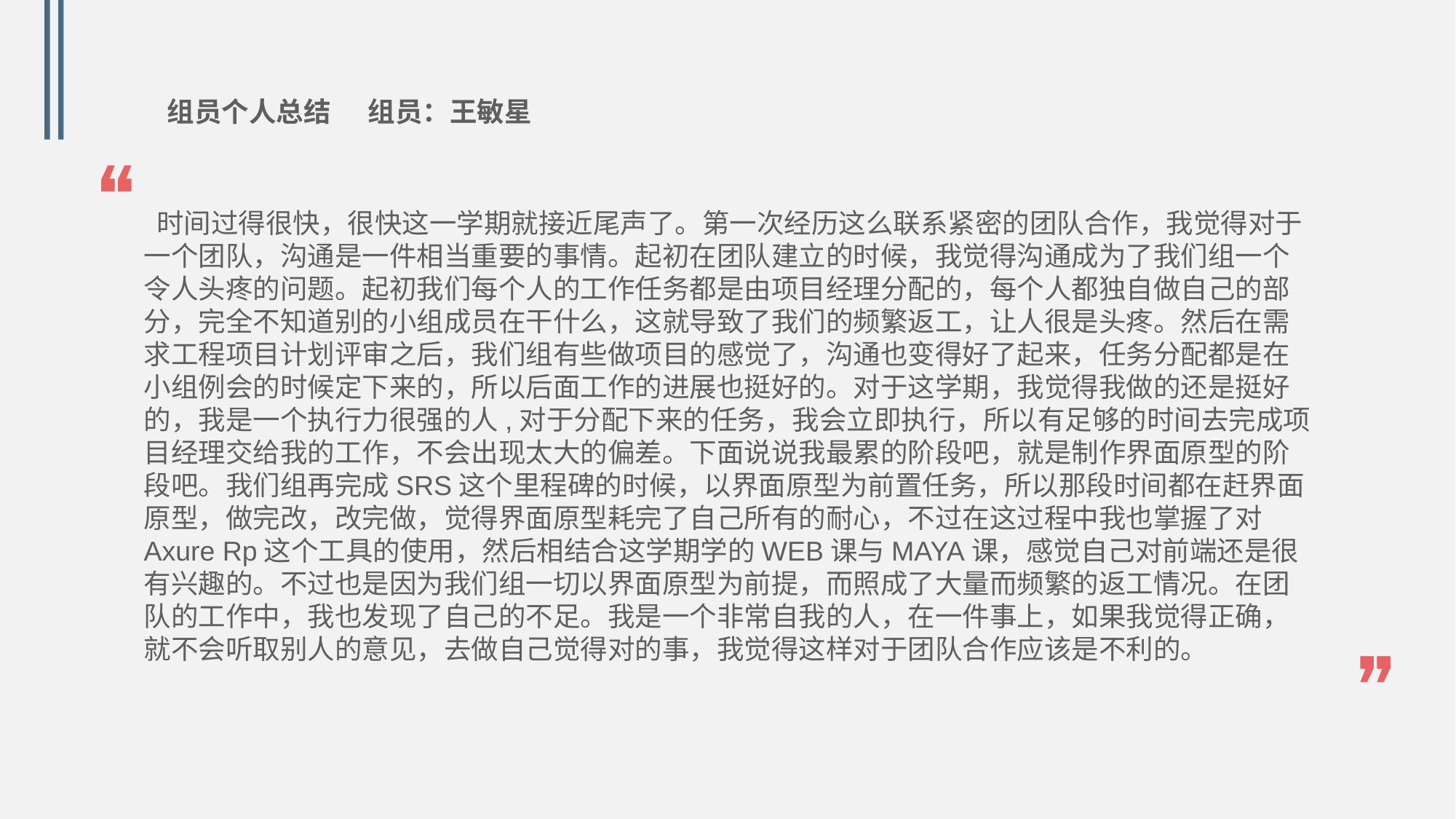

组员个人总结      组员：王敏星
“
 时间过得很快，很快这一学期就接近尾声了。第一次经历这么联系紧密的团队合作，我觉得对于一个团队，沟通是一件相当重要的事情。起初在团队建立的时候，我觉得沟通成为了我们组一个令人头疼的问题。起初我们每个人的工作任务都是由项目经理分配的，每个人都独自做自己的部分，完全不知道别的小组成员在干什么，这就导致了我们的频繁返工，让人很是头疼。然后在需求工程项目计划评审之后，我们组有些做项目的感觉了，沟通也变得好了起来，任务分配都是在小组例会的时候定下来的，所以后面工作的进展也挺好的。对于这学期，我觉得我做的还是挺好的，我是一个执行力很强的人,对于分配下来的任务，我会立即执行，所以有足够的时间去完成项目经理交给我的工作，不会出现太大的偏差。下面说说我最累的阶段吧，就是制作界面原型的阶段吧。我们组再完成SRS这个里程碑的时候，以界面原型为前置任务，所以那段时间都在赶界面原型，做完改，改完做，觉得界面原型耗完了自己所有的耐心，不过在这过程中我也掌握了对Axure Rp这个工具的使用，然后相结合这学期学的WEB课与MAYA课，感觉自己对前端还是很有兴趣的。不过也是因为我们组一切以界面原型为前提，而照成了大量而频繁的返工情况。在团队的工作中，我也发现了自己的不足。我是一个非常自我的人，在一件事上，如果我觉得正确，就不会听取别人的意见，去做自己觉得对的事，我觉得这样对于团队合作应该是不利的。
”